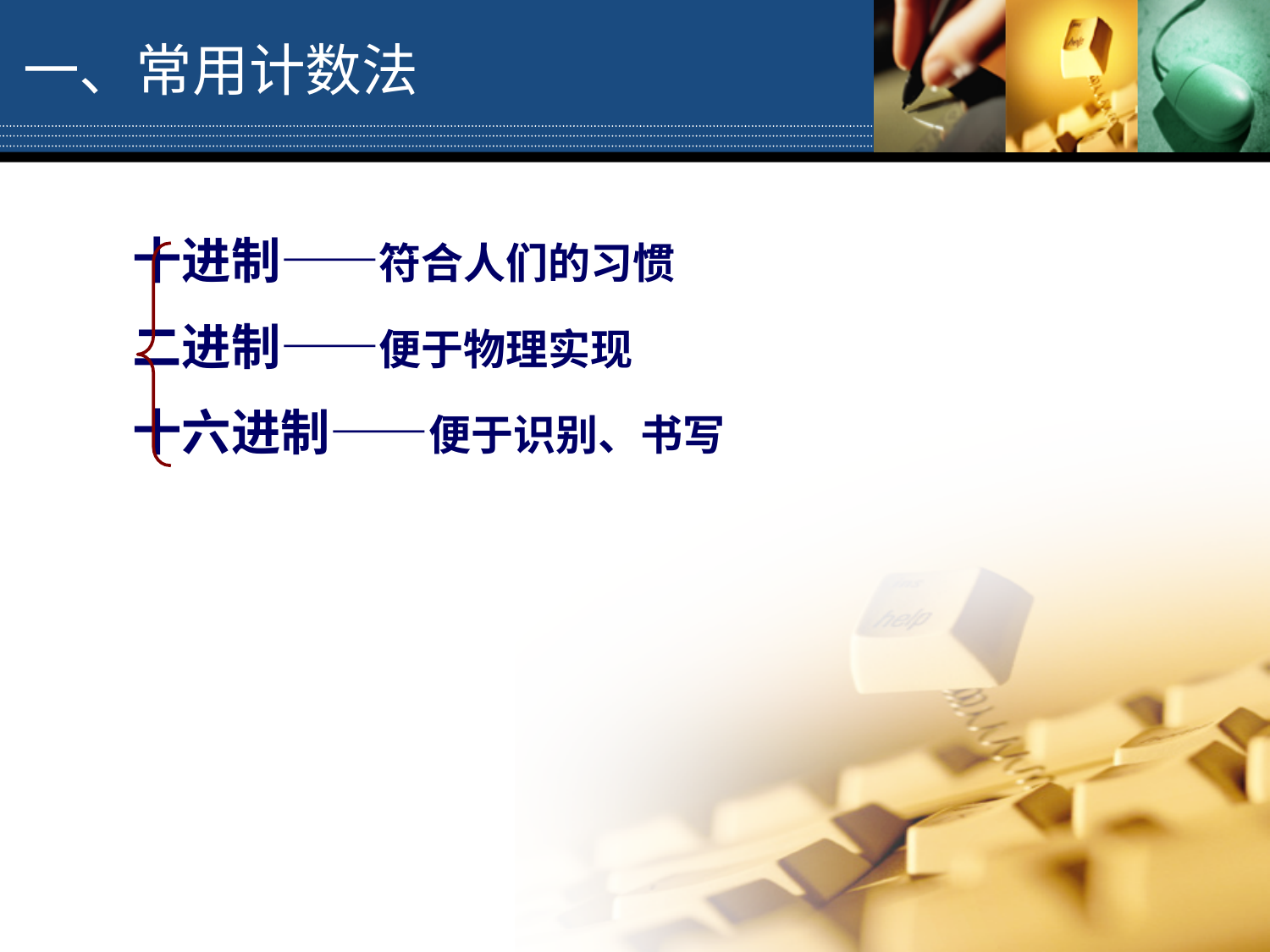

# 一、常用计数法
    十进制——符合人们的习惯
    二进制——便于物理实现
    十六进制——便于识别、书写